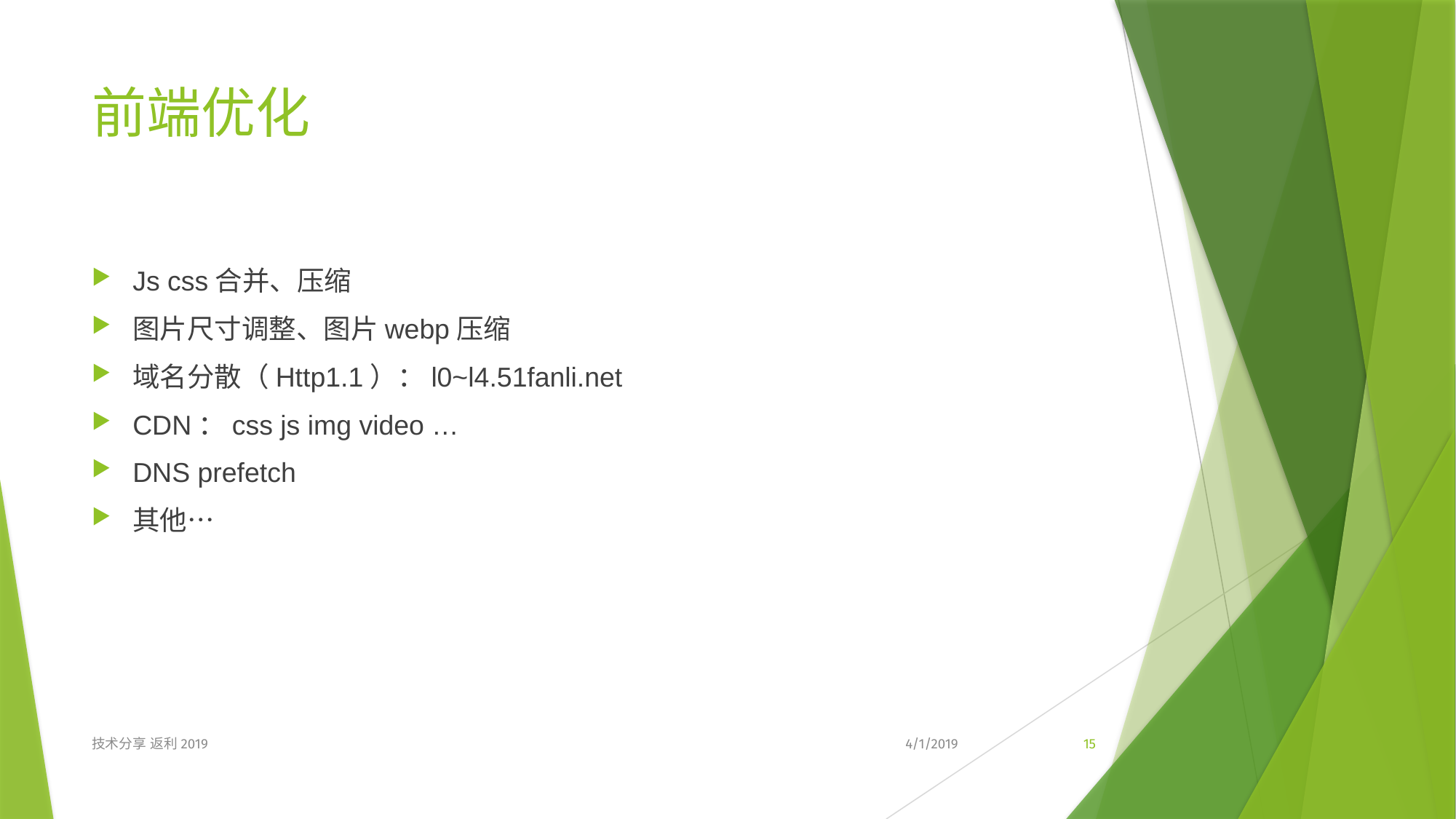

# 前端优化
Js css合并、压缩
图片尺寸调整、图片webp压缩
域名分散（Http1.1）：l0~l4.51fanli.net
CDN：css js img video …
DNS prefetch
其他…
技术分享 返利2019
4/1/2019
15